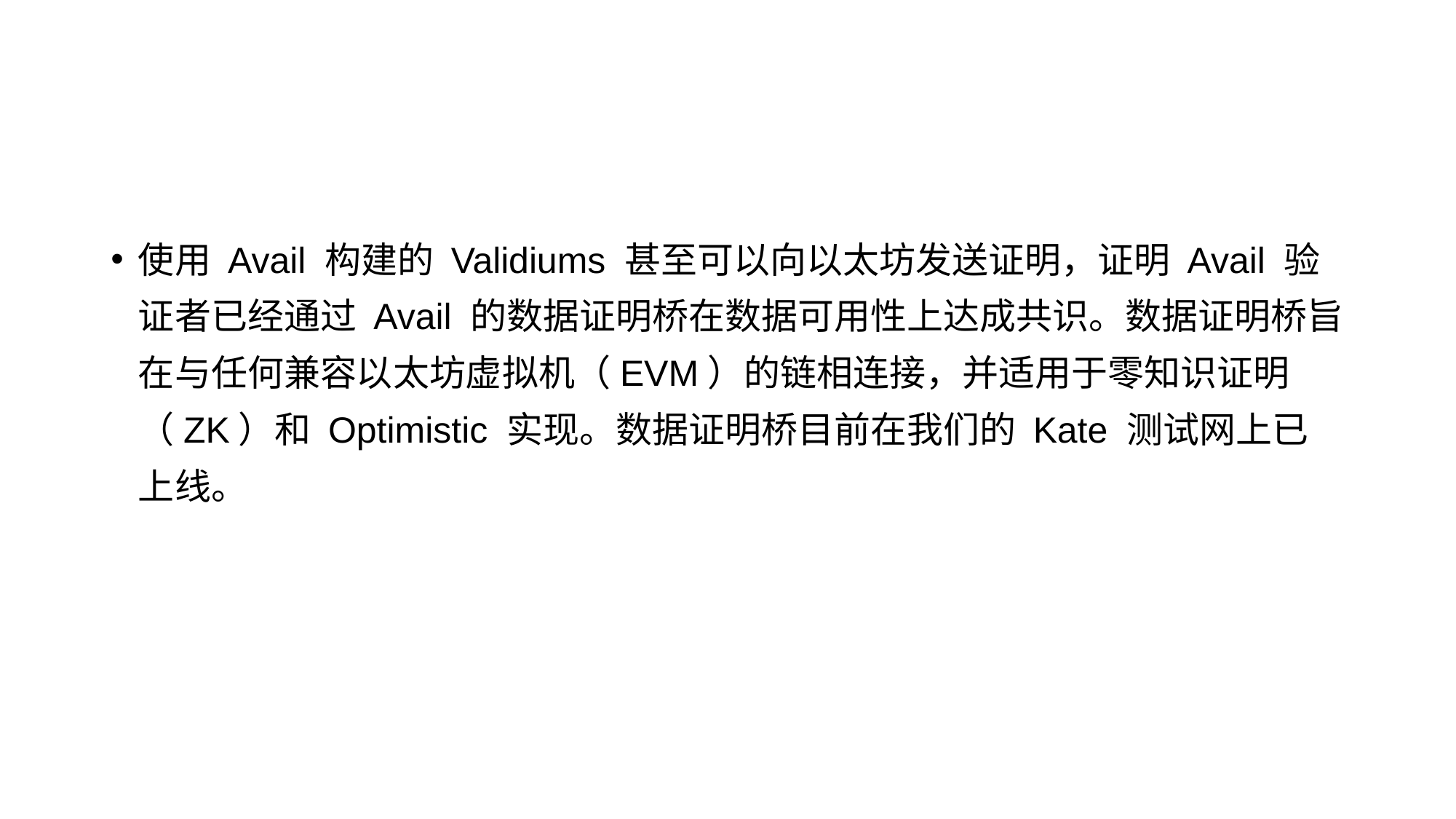

使用 Avail 构建的 Validiums 甚至可以向以太坊发送证明，证明 Avail 验证者已经通过 Avail 的数据证明桥在数据可用性上达成共识。数据证明桥旨在与任何兼容以太坊虚拟机（EVM）的链相连接，并适用于零知识证明（ZK）和 Optimistic 实现。数据证明桥目前在我们的 Kate 测试网上已上线。